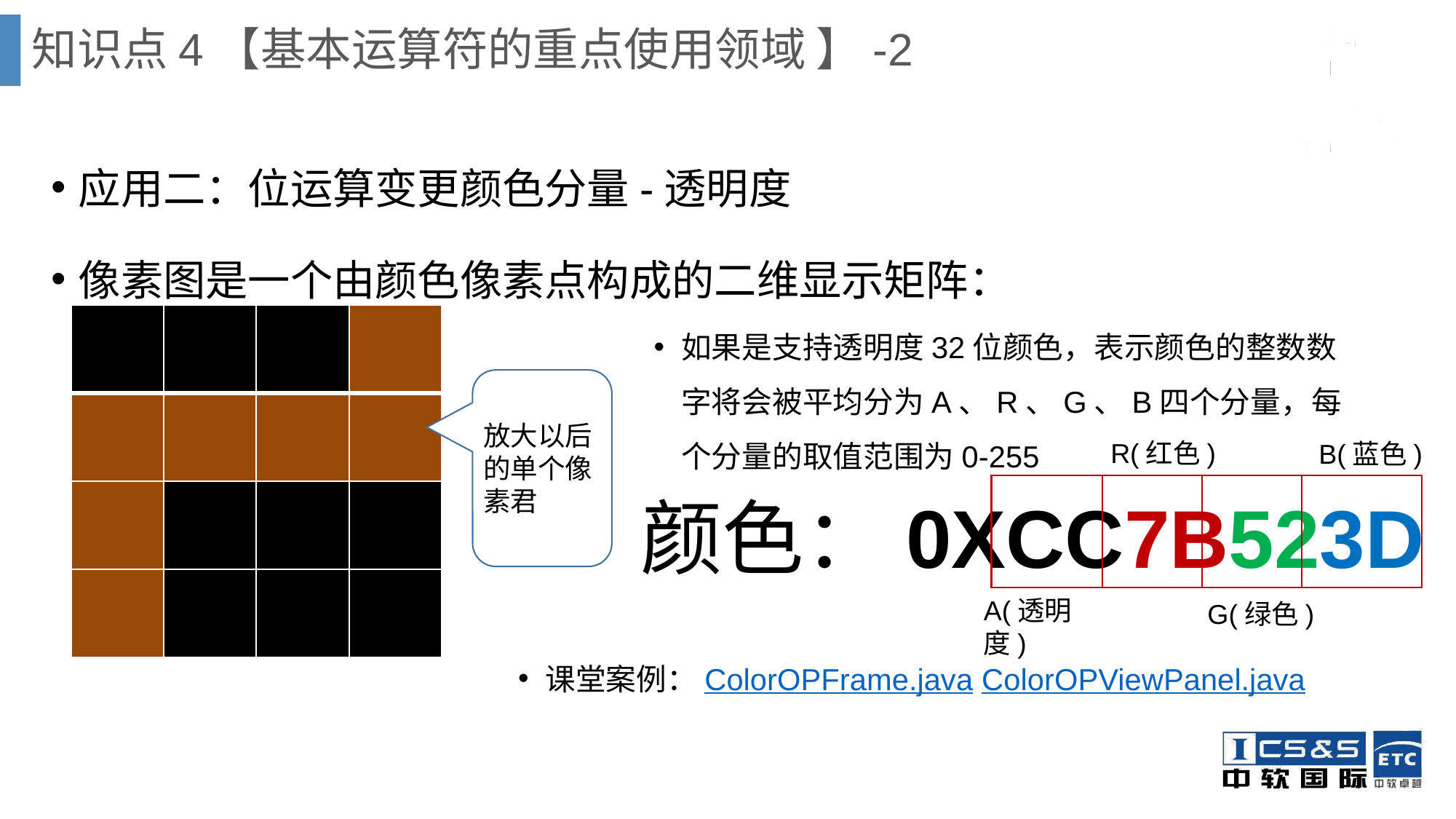

# 知识点4【基本运算符的重点使用领域 】-2
应用二：位运算变更颜色分量-透明度
像素图是一个由颜色像素点构成的二维显示矩阵：
|  |  |  |  |
| --- | --- | --- | --- |
|  |  |  |  |
|  |  |  |  |
|  |  |  |  |
如果是支持透明度32位颜色，表示颜色的整数数字将会被平均分为A、R、G、B四个分量，每个分量的取值范围为0-255

放大以后的单个像素君
R(红色)
B(蓝色)

颜色：0XCC7B523D
A(透明度)
G(绿色)
课堂案例：ColorOPFrame.java ColorOPViewPanel.java